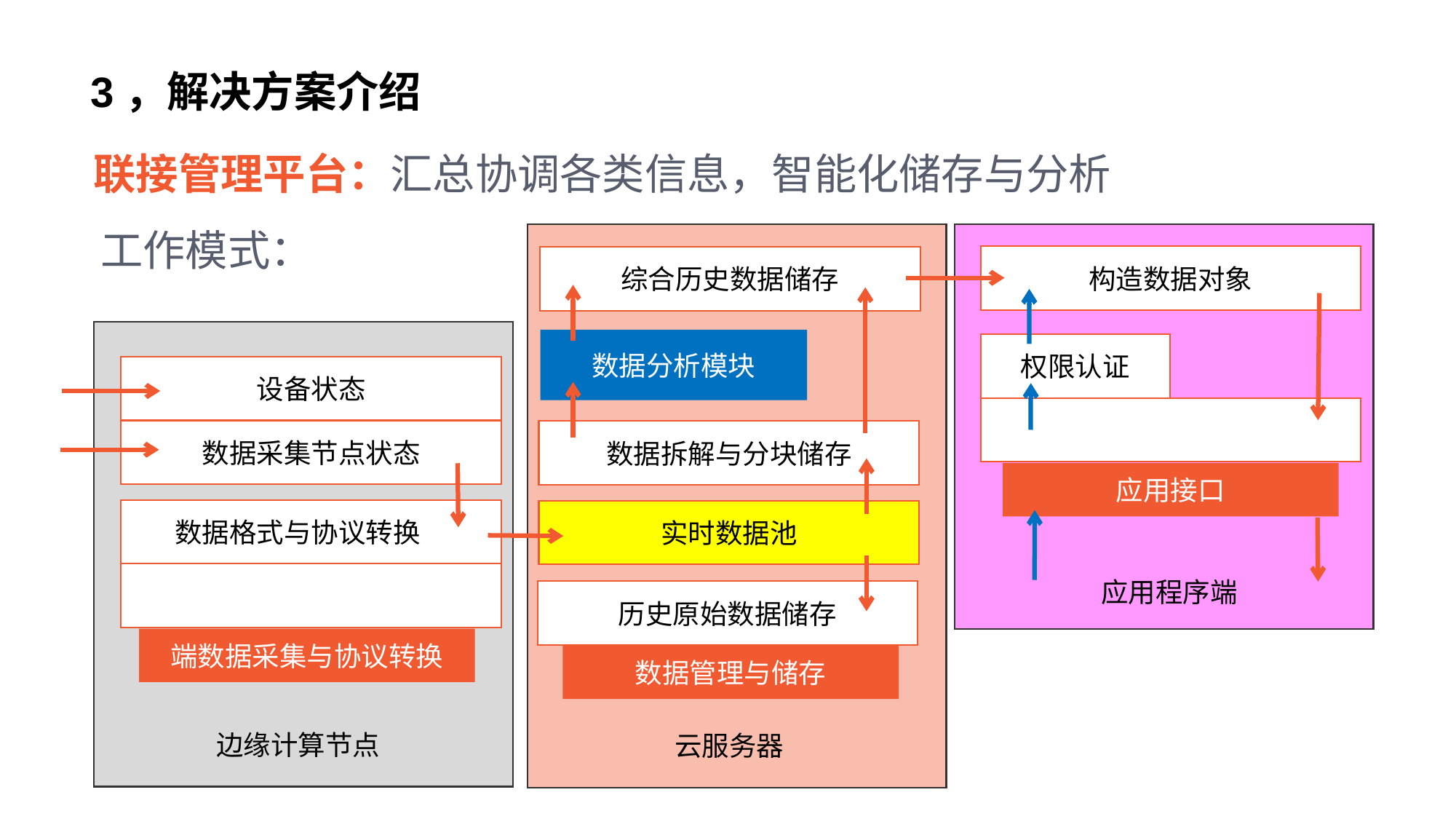

3，解决方案介绍
联接管理平台：汇总协调各类信息，智能化储存与分析

工作模式：

构造数据对象
综合历史数据储存

数据分析模块
权限认证
设备状态

数据采集节点状态
数据拆解与分块储存
应用接口
数据格式与协议转换协
实时数据池

应用程序端
端数历史原始数据储存转换
端数据采集与协议转换
数据管理与储存
边缘计算节点
云服务器